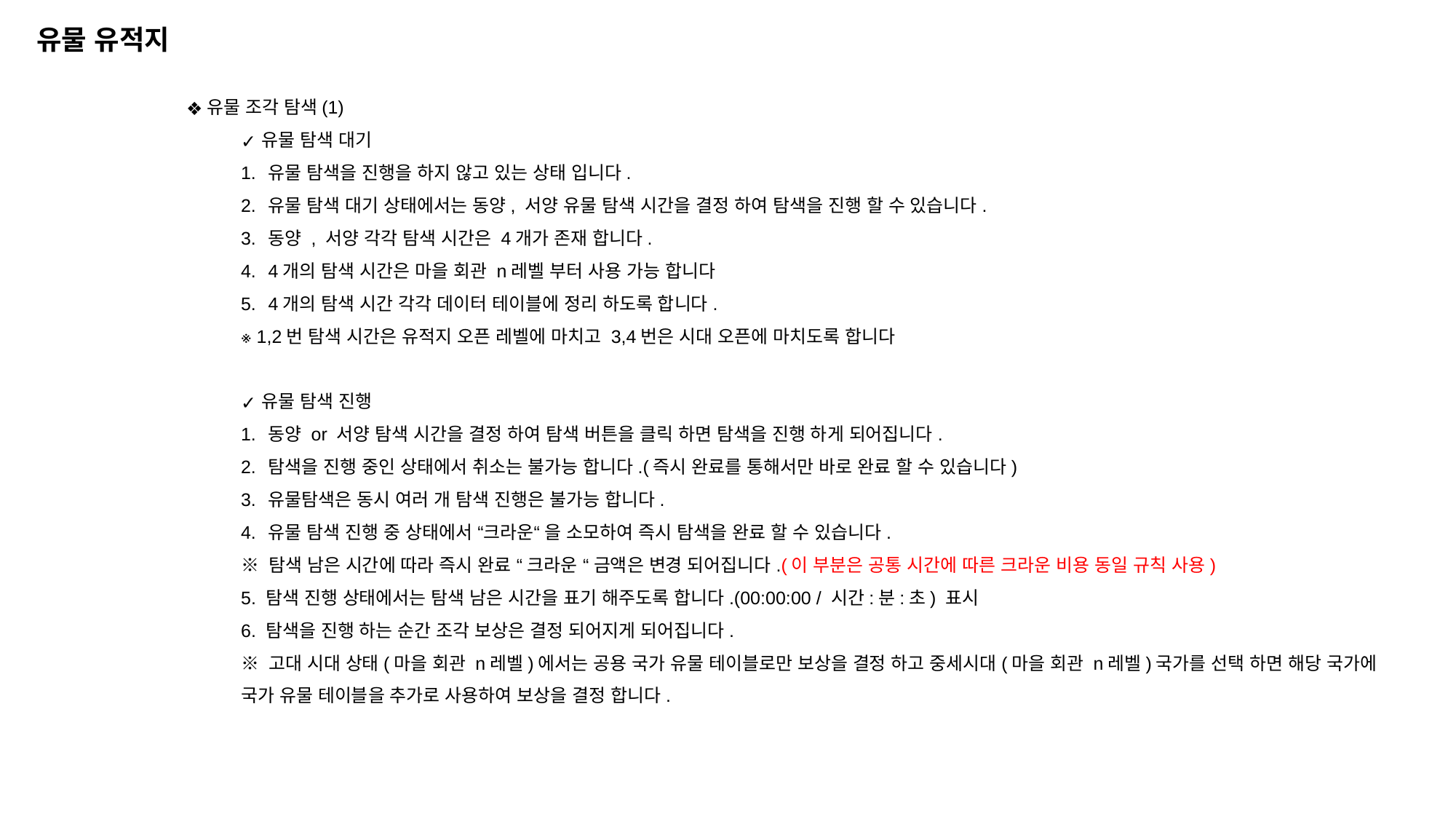

유물 유적지
유물 조각 탐색(1)
유물 탐색 대기
유물 탐색을 진행을 하지 않고 있는 상태 입니다.
유물 탐색 대기 상태에서는 동양, 서양 유물 탐색 시간을 결정 하여 탐색을 진행 할 수 있습니다.
동양 , 서양 각각 탐색 시간은 4개가 존재 합니다.
4개의 탐색 시간은 마을 회관 n레벨 부터 사용 가능 합니다
4개의 탐색 시간 각각 데이터 테이블에 정리 하도록 합니다.
※ 1,2번 탐색 시간은 유적지 오픈 레벨에 마치고 3,4번은 시대 오픈에 마치도록 합니다

유물 탐색 진행
동양 or 서양 탐색 시간을 결정 하여 탐색 버튼을 클릭 하면 탐색을 진행 하게 되어집니다.
탐색을 진행 중인 상태에서 취소는 불가능 합니다.(즉시 완료를 통해서만 바로 완료 할 수 있습니다)
유물탐색은 동시 여러 개 탐색 진행은 불가능 합니다.
유물 탐색 진행 중 상태에서 “크라운“ 을 소모하여 즉시 탐색을 완료 할 수 있습니다.
※ 탐색 남은 시간에 따라 즉시 완료 “ 크라운 “ 금액은 변경 되어집니다.(이 부분은 공통 시간에 따른 크라운 비용 동일 규칙 사용)
5. 탐색 진행 상태에서는 탐색 남은 시간을 표기 해주도록 합니다.(00:00:00 / 시간:분:초) 표시
6. 탐색을 진행 하는 순간 조각 보상은 결정 되어지게 되어집니다.
※ 고대 시대 상태(마을 회관 n레벨)에서는 공용 국가 유물 테이블로만 보상을 결정 하고 중세시대(마을 회관 n레벨)국가를 선택 하면 해당 국가에 국가 유물 테이블을 추가로 사용하여 보상을 결정 합니다.